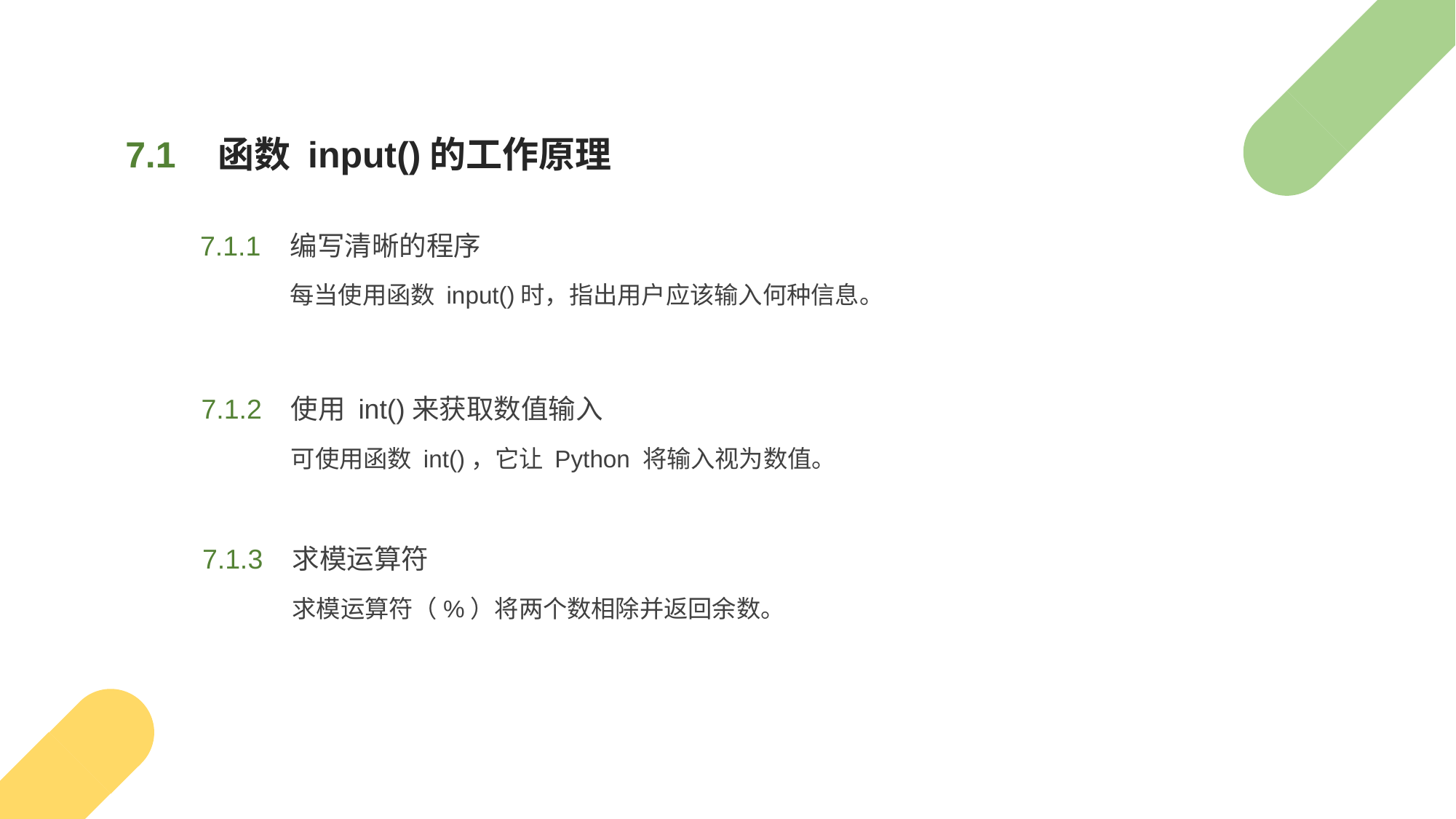

函数 input()的工作原理
7.1
编写清晰的程序
7.1.1
每当使用函数 input()时，指出用户应该输入何种信息。
使用 int()来获取数值输入
7.1.2
可使用函数 int()，它让 Python 将输入视为数值。
求模运算符
7.1.3
求模运算符（%）将两个数相除并返回余数。